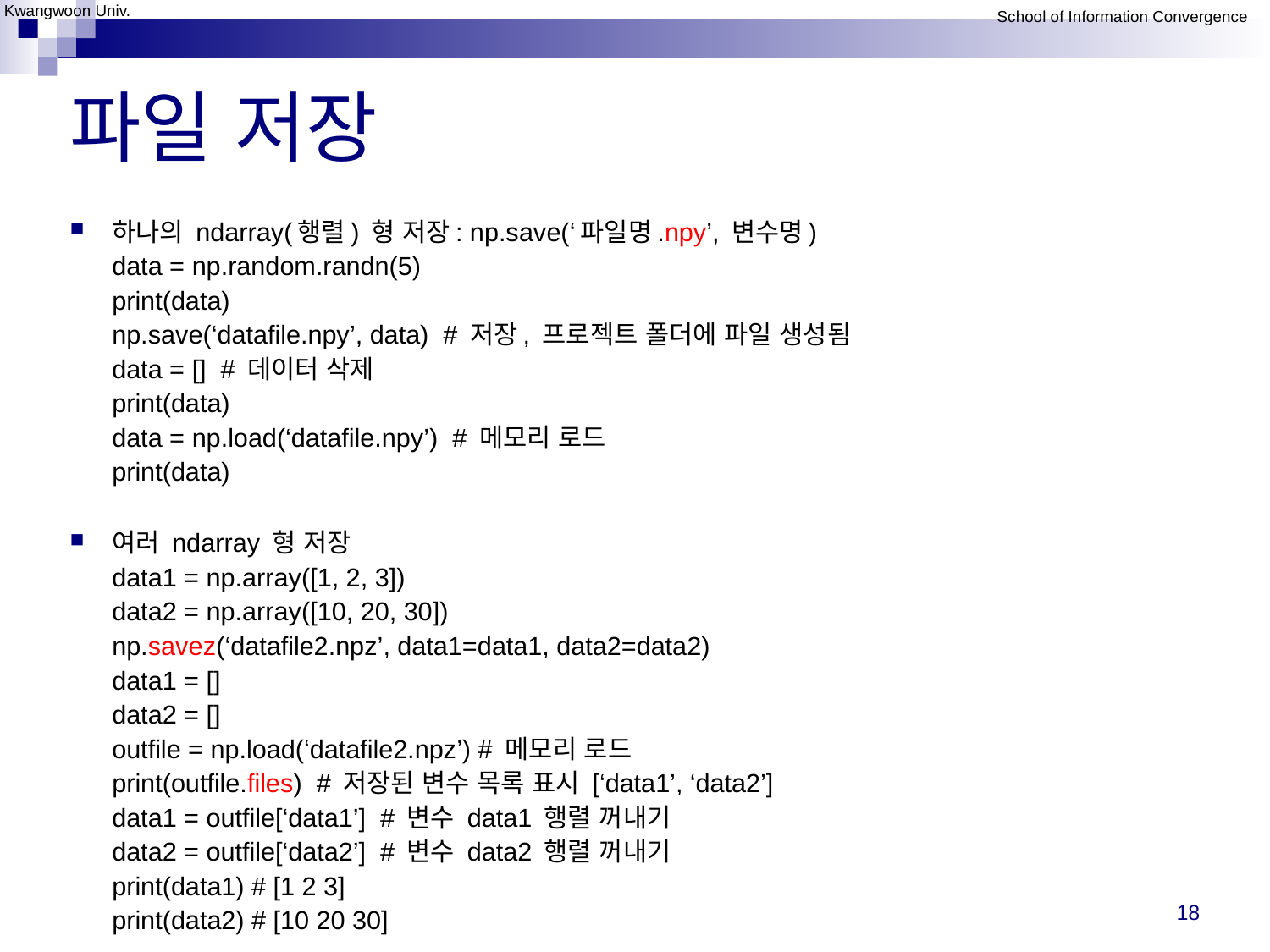

# 파일 저장
하나의 ndarray(행렬) 형 저장: np.save(‘파일명.npy’, 변수명)
data = np.random.randn(5)
print(data)
np.save(‘datafile.npy’, data)  # 저장, 프로젝트 폴더에 파일 생성됨
data = []  # 데이터 삭제
print(data)
data = np.load(‘datafile.npy’)  # 메모리 로드
print(data)
여러 ndarray 형 저장
data1 = np.array([1, 2, 3])
data2 = np.array([10, 20, 30])
np.savez(‘datafile2.npz’, data1=data1, data2=data2)
data1 = []
data2 = []
outfile = np.load(‘datafile2.npz’) # 메모리 로드
print(outfile.files)  # 저장된 변수 목록 표시 [‘data1’, ‘data2’]
data1 = outfile[‘data1’]  # 변수 data1 행렬 꺼내기
data2 = outfile[‘data2’]  # 변수 data2 행렬 꺼내기
print(data1) # [1 2 3]
print(data2) # [10 20 30]
18